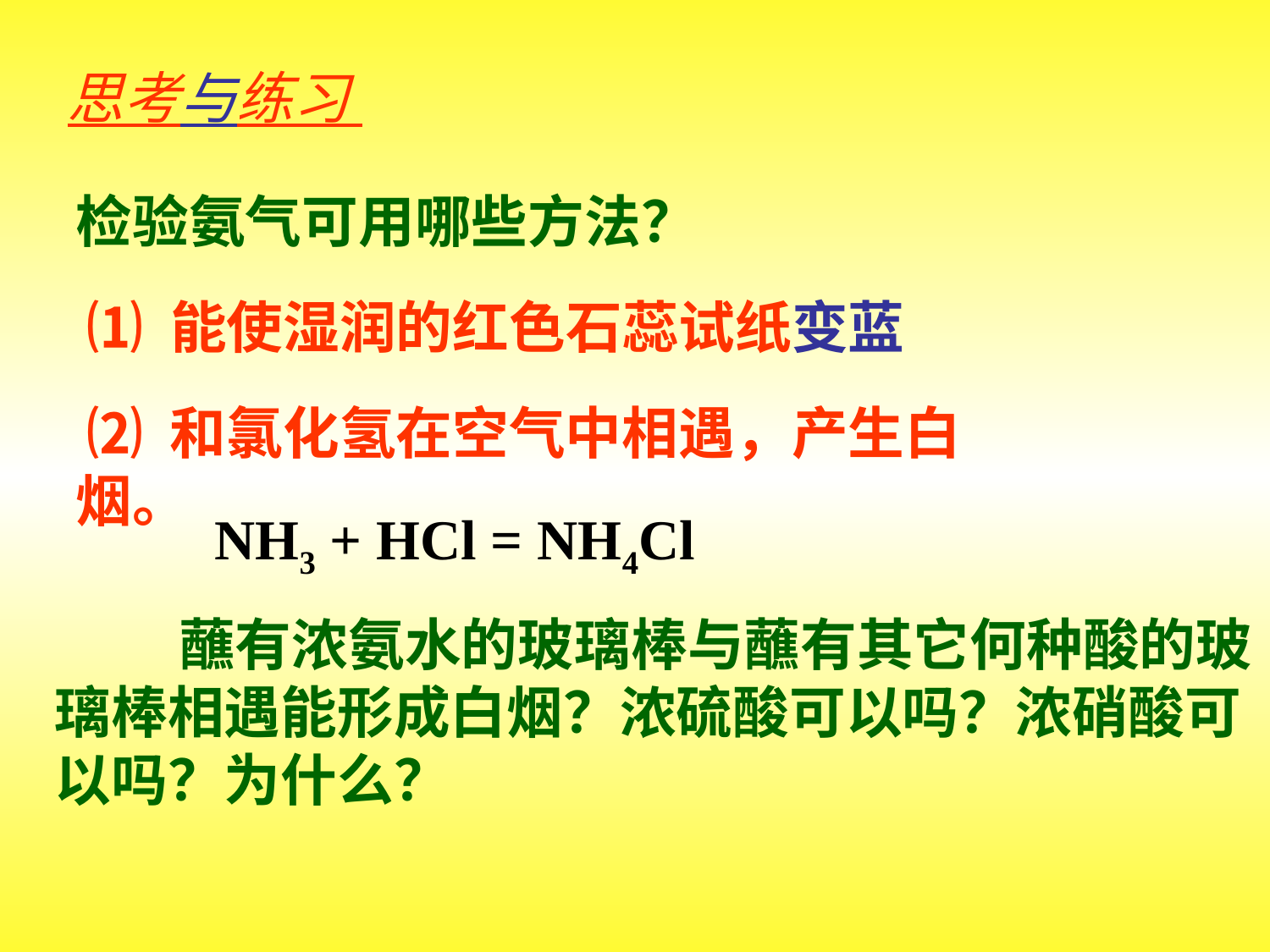

思考与练习
检验氨气可用哪些方法？
 ⑴ 能使湿润的红色石蕊试纸变蓝
 ⑵ 和氯化氢在空气中相遇，产生白烟。
             NH3 + HCl = NH4Cl
          蘸有浓氨水的玻璃棒与蘸有其它何种酸的玻璃棒相遇能形成白烟？浓硫酸可以吗？浓硝酸可以吗？为什么？